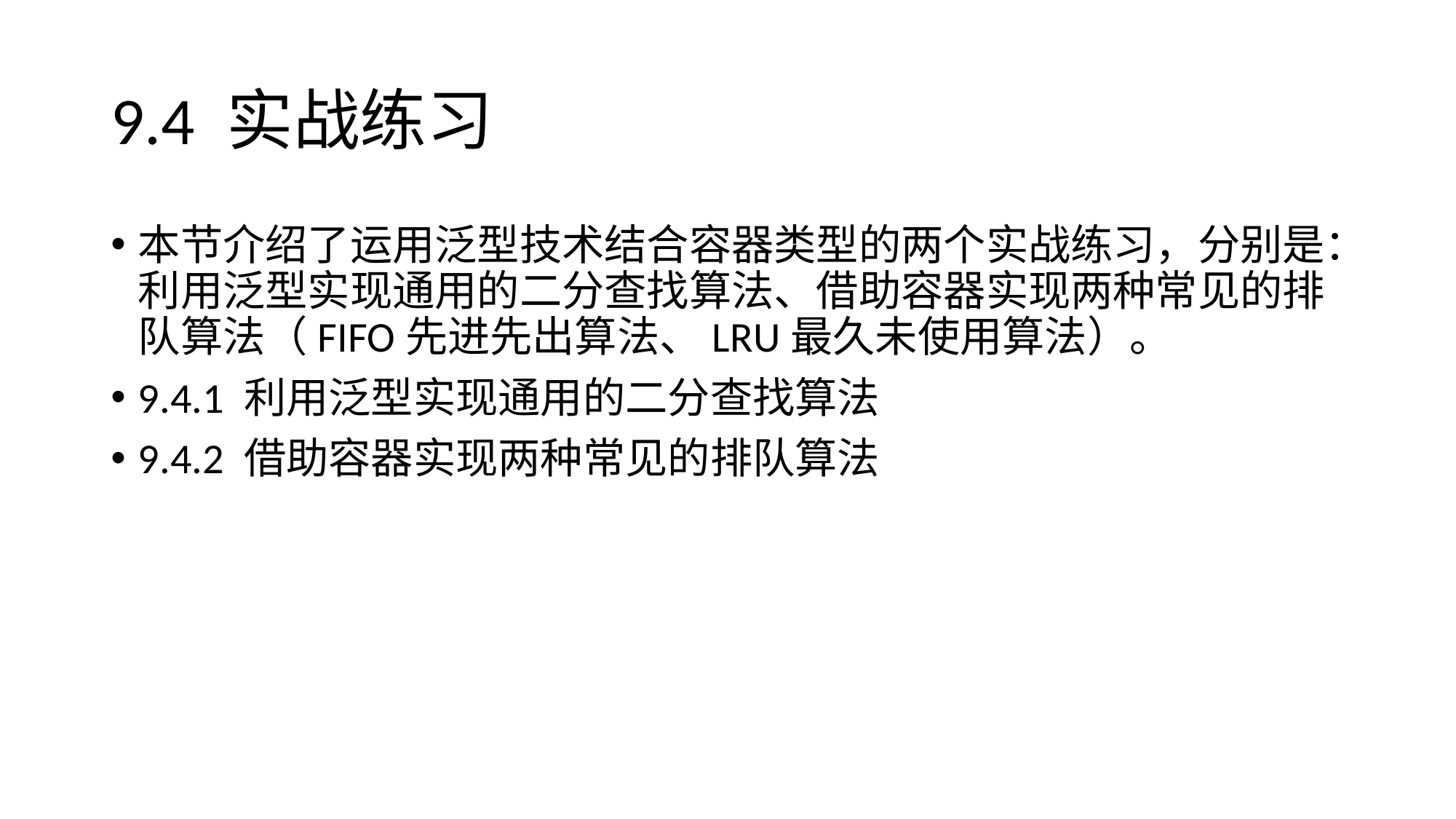

# 9.4 实战练习
本节介绍了运用泛型技术结合容器类型的两个实战练习，分别是：利用泛型实现通用的二分查找算法、借助容器实现两种常见的排队算法（FIFO先进先出算法、LRU最久未使用算法）。
9.4.1 利用泛型实现通用的二分查找算法
9.4.2 借助容器实现两种常见的排队算法